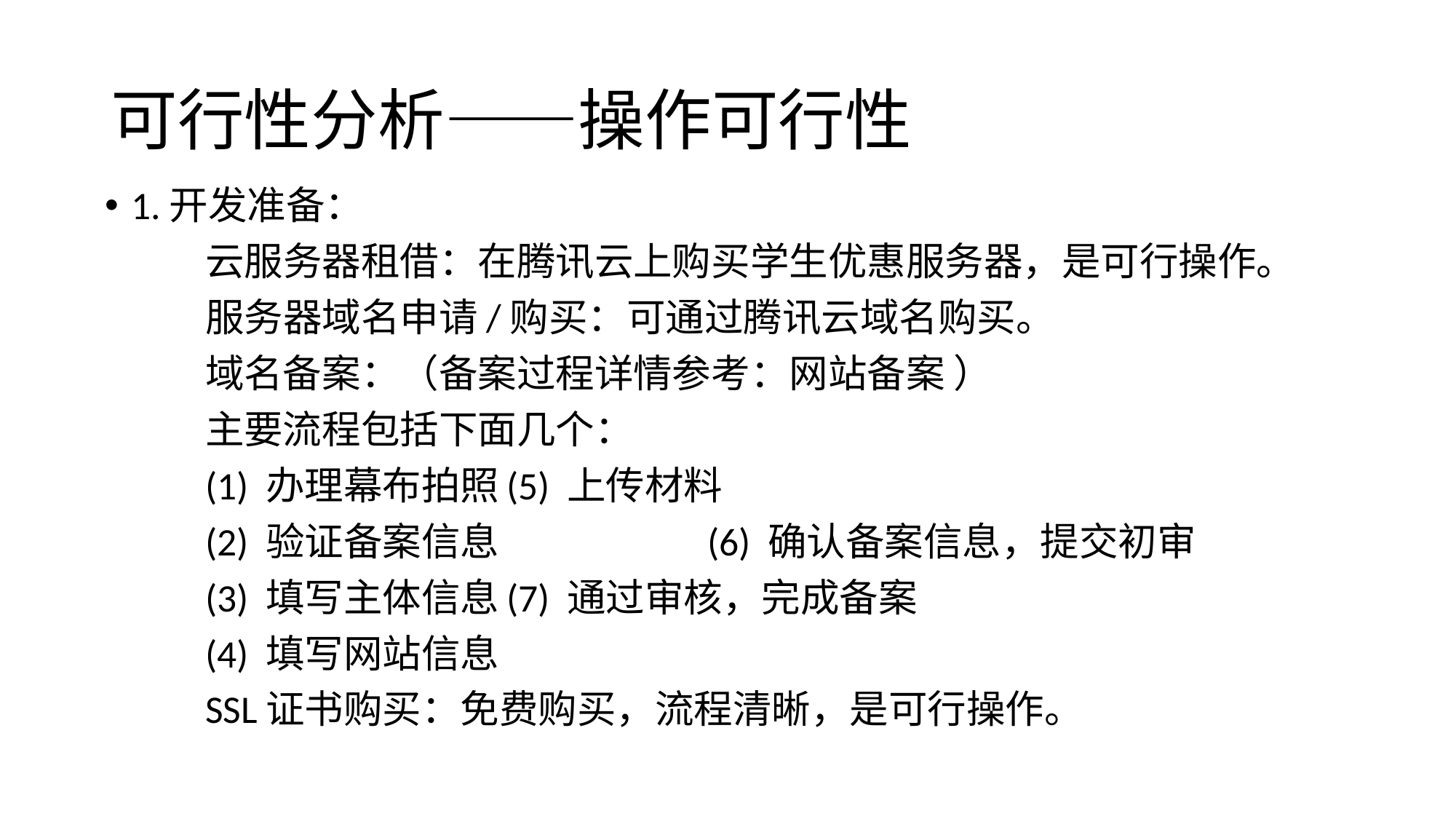

# 可行性分析——操作可行性
1.开发准备：
	云服务器租借：在腾讯云上购买学生优惠服务器，是可行操作。
	服务器域名申请/购买：可通过腾讯云域名购买。
	域名备案：（备案过程详情参考：网站备案 ）
		主要流程包括下面几个：
		(1) 办理幕布拍照		(5) 上传材料
		(2) 验证备案信息 		(6) 确认备案信息，提交初审
		(3) 填写主体信息		(7) 通过审核，完成备案
		(4) 填写网站信息
	SSL证书购买：免费购买，流程清晰，是可行操作。